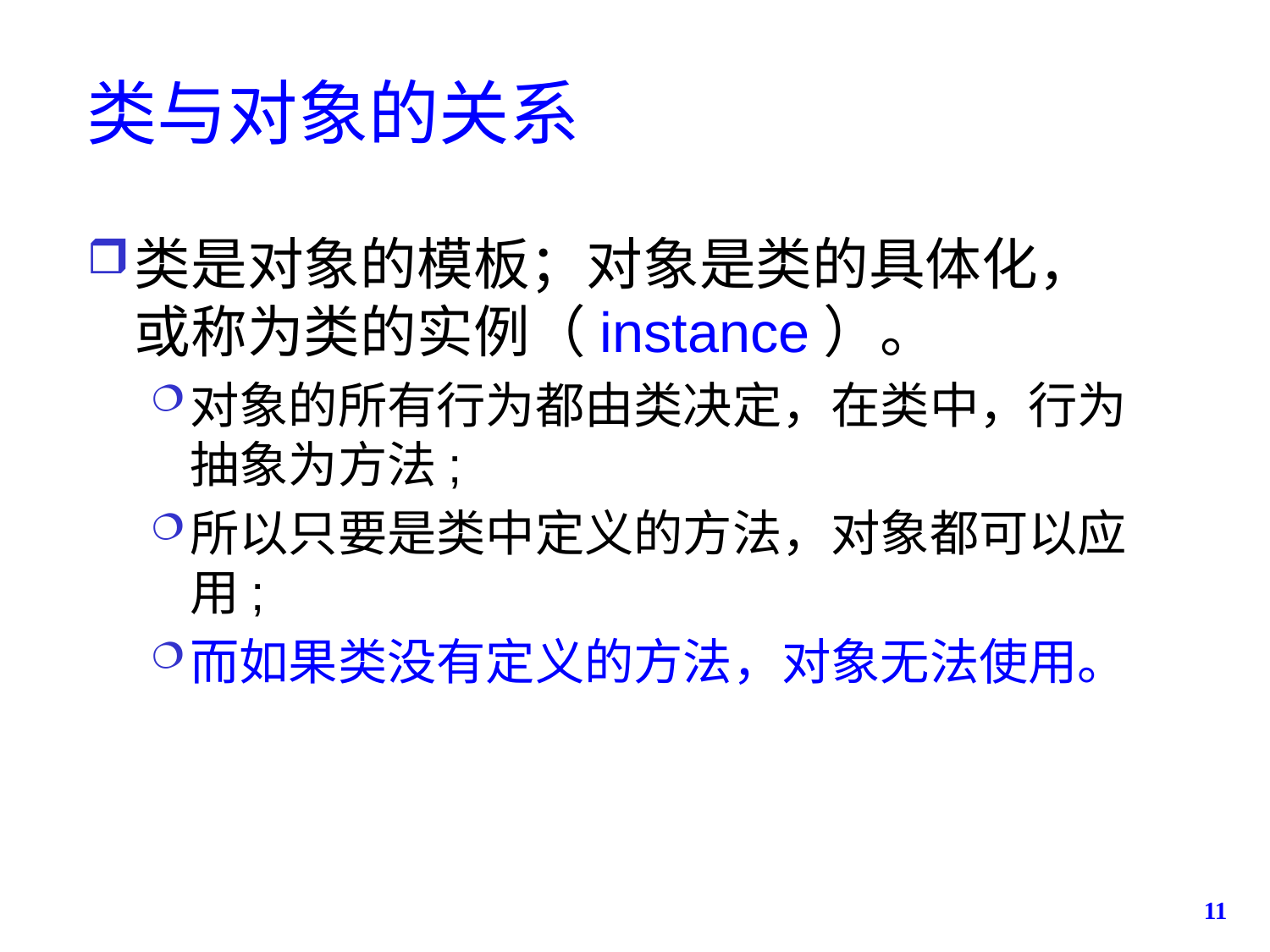

# 类与对象的关系
类是对象的模板；对象是类的具体化，或称为类的实例（instance）。
对象的所有行为都由类决定，在类中，行为抽象为方法;
所以只要是类中定义的方法，对象都可以应用;
而如果类没有定义的方法，对象无法使用。
11